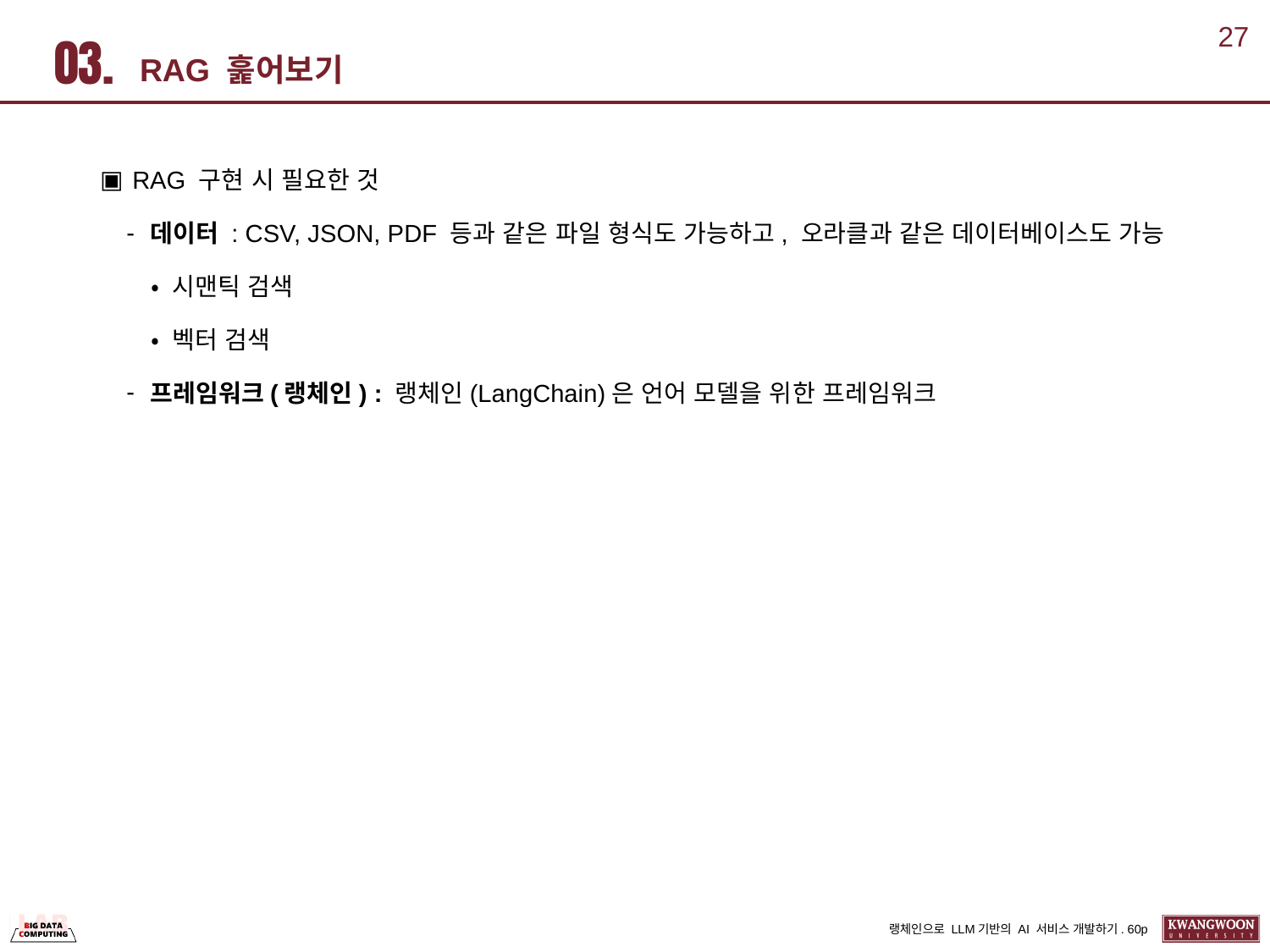

27
03.
# RAG 훑어보기
 RAG 구현 시 필요한 것
데이터 : CSV, JSON, PDF 등과 같은 파일 형식도 가능하고, 오라클과 같은 데이터베이스도 가능
• 시맨틱 검색
• 벡터 검색
프레임워크(랭체인) : 랭체인(LangChain)은 언어 모델을 위한 프레임워크

랭체인으로 LLM기반의 AI 서비스 개발하기. 60p